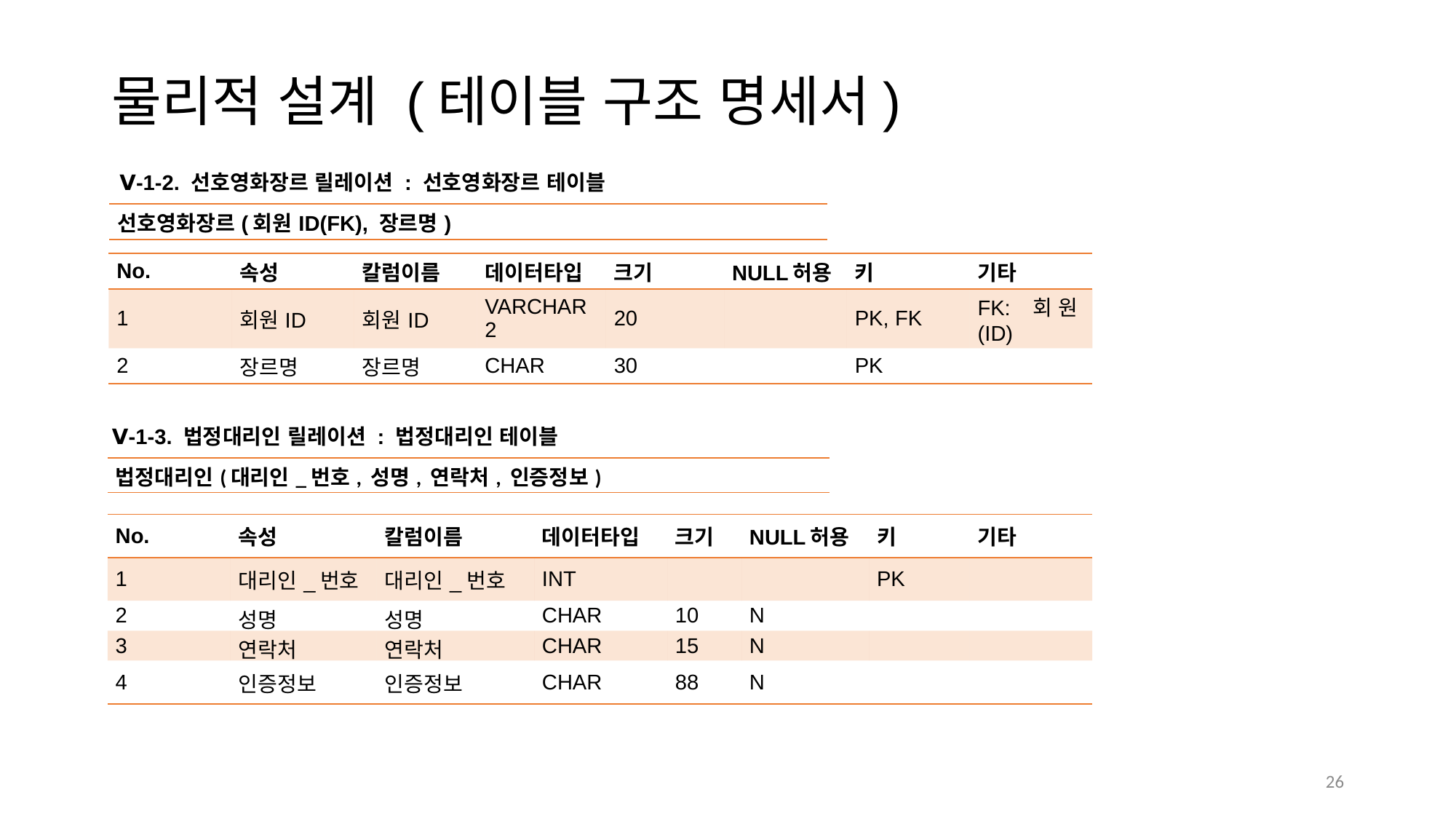

물리적 설계 (테이블 구조 명세서)
Ⅴ-1-2. 선호영화장르 릴레이션 : 선호영화장르 테이블
| 선호영화장르(회원ID(FK), 장르명) |
| --- |
| No. | 속성 | 칼럼이름 | 데이터타입 | 크기 | NULL허용 | 키 | 기타 |
| --- | --- | --- | --- | --- | --- | --- | --- |
| 1 | 회원ID | 회원ID | VARCHAR2 | 20 |  | PK, FK | FK: 회원(ID) |
| 2 | 장르명 | 장르명 | CHAR | 30 |  | PK |  |
Ⅴ-1-3. 법정대리인 릴레이션 : 법정대리인 테이블
| 법정대리인(대리인\_번호, 성명, 연락처, 인증정보) |
| --- |
| No. | 속성 | 칼럼이름 | 데이터타입 | 크기 | NULL허용 | 키 | 기타 |
| --- | --- | --- | --- | --- | --- | --- | --- |
| 1 | 대리인\_번호 | 대리인\_번호 | INT |  |  | PK |  |
| 2 | 성명 | 성명 | CHAR | 10 | N |  |  |
| 3 | 연락처 | 연락처 | CHAR | 15 | N |  |  |
| 4 | 인증정보 | 인증정보 | CHAR | 88 | N |  |  |
26